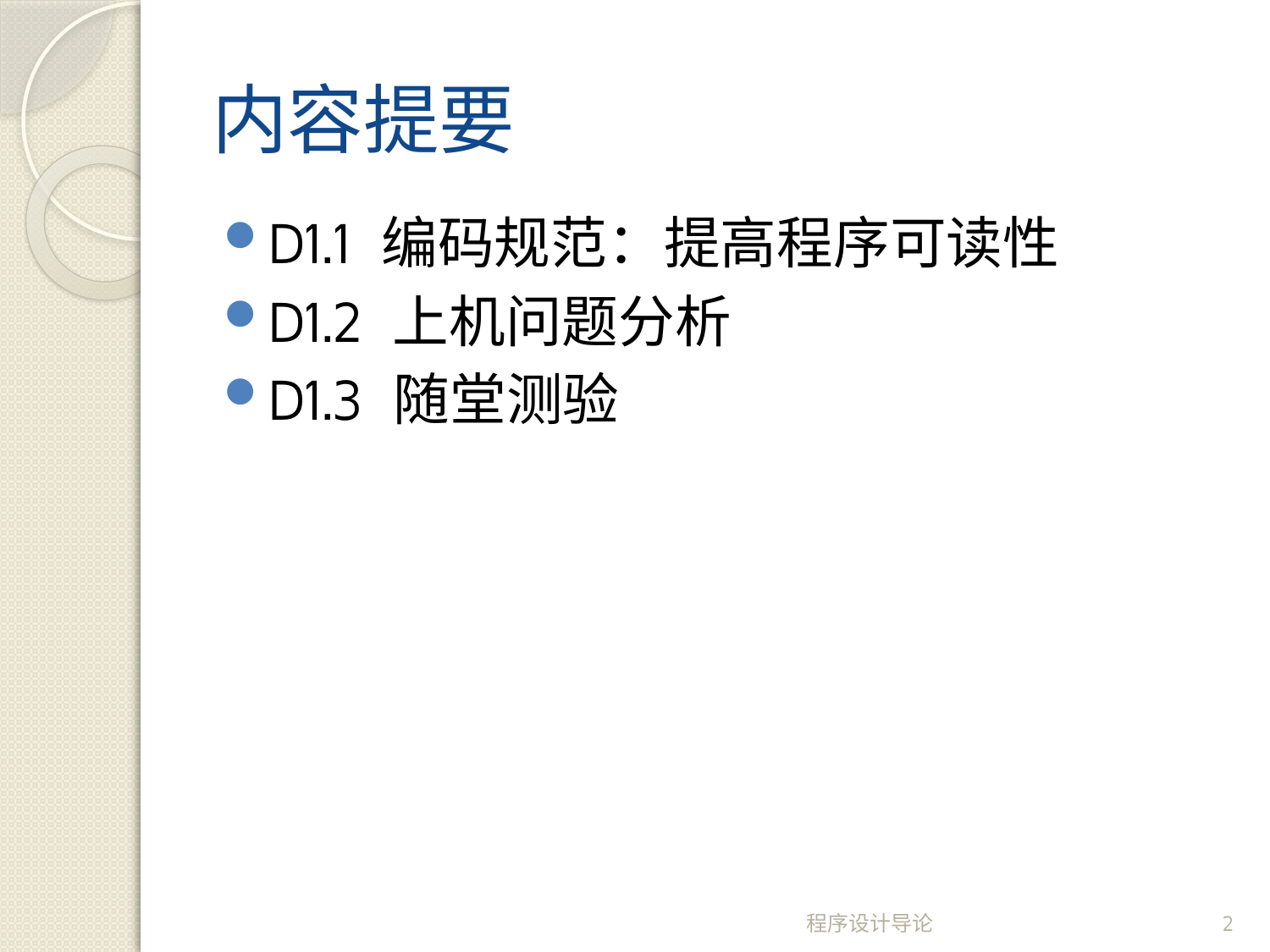

# 内容提要
D1.1 编码规范：提高程序可读性
D1.2 上机问题分析
D1.3 随堂测验
程序设计导论
2